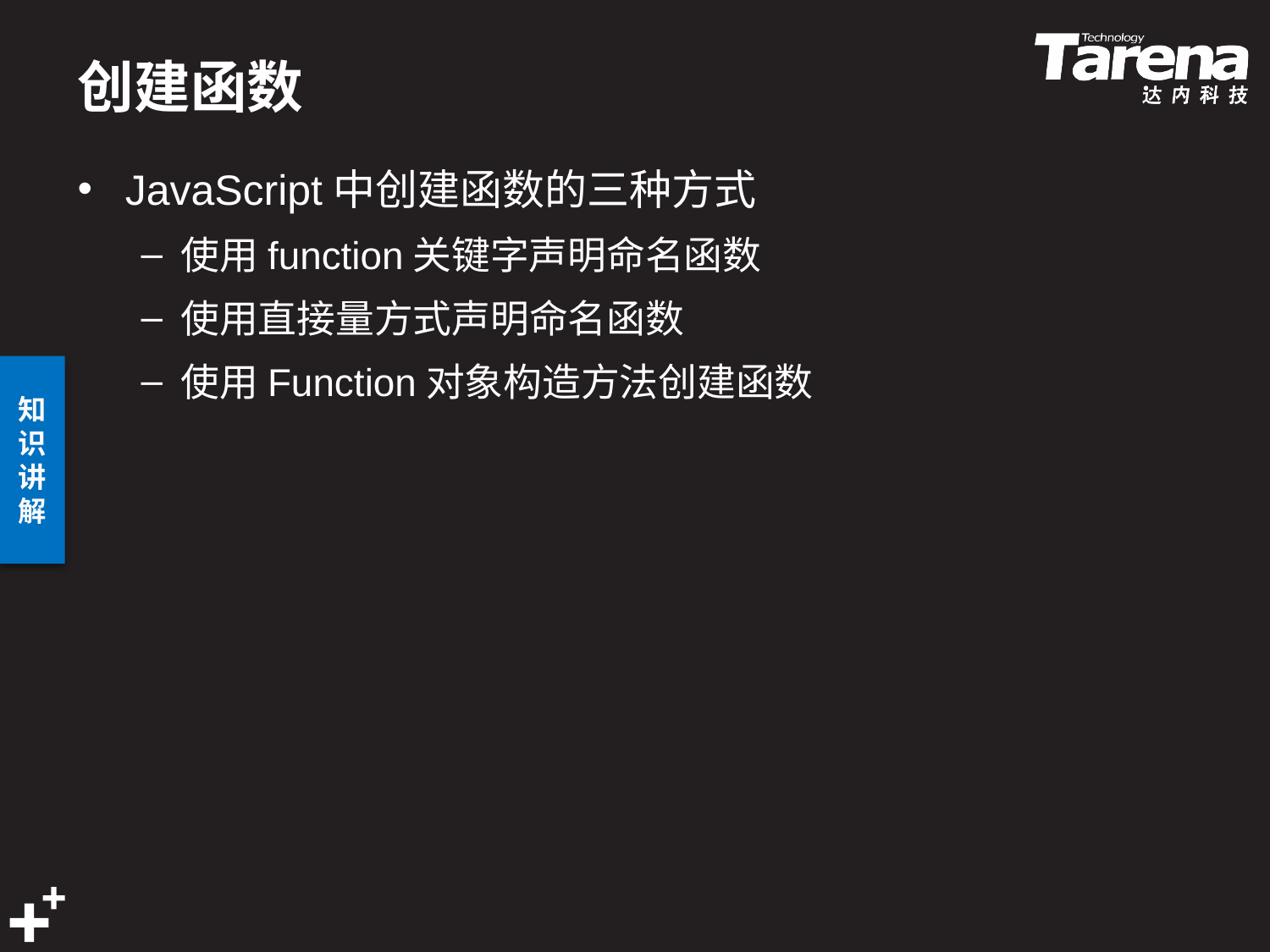

# 创建函数
JavaScript中创建函数的三种方式
使用function关键字声明命名函数
使用直接量方式声明命名函数
使用Function对象构造方法创建函数